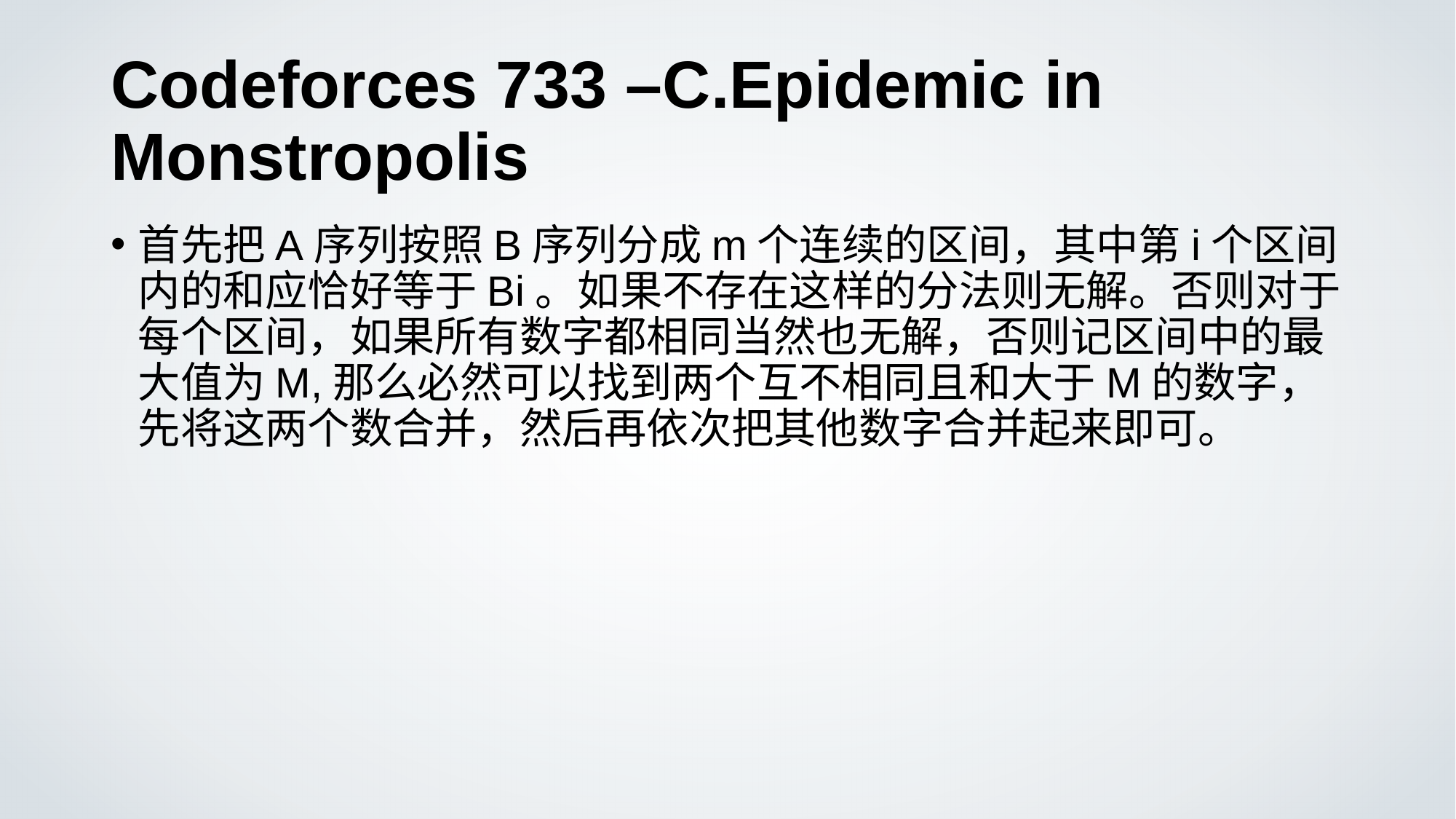

# Codeforces 733 –C.Epidemic in Monstropolis
首先把A序列按照B序列分成m个连续的区间，其中第i个区间内的和应恰好等于Bi。如果不存在这样的分法则无解。否则对于每个区间，如果所有数字都相同当然也无解，否则记区间中的最大值为M,那么必然可以找到两个互不相同且和大于M的数字，先将这两个数合并，然后再依次把其他数字合并起来即可。